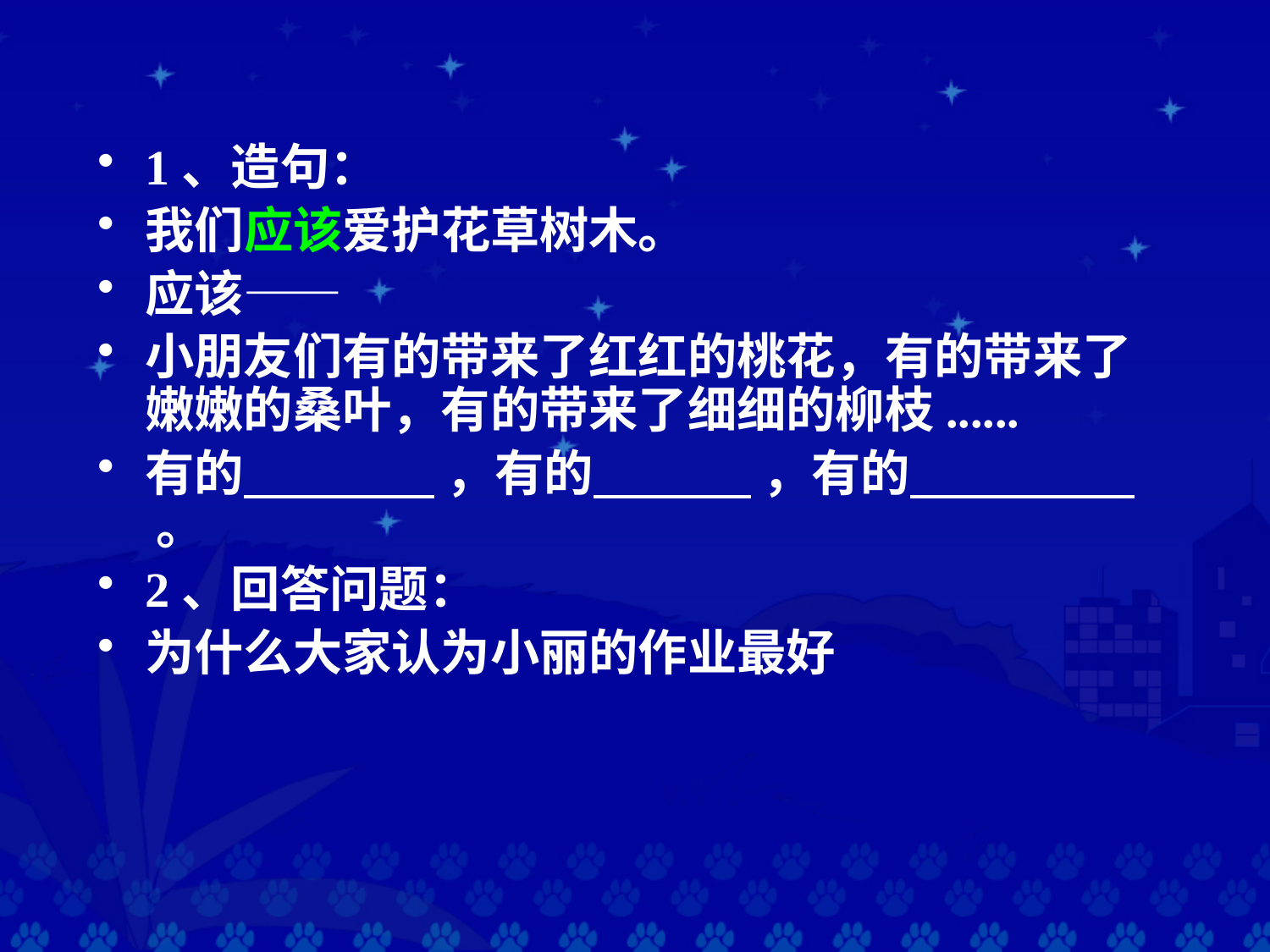

1、造句：
我们应该爱护花草树木。
应该——
小朋友们有的带来了红红的桃花，有的带来了嫩嫩的桑叶，有的带来了细细的柳枝......
有的                  ，有的               ，有的                     。
2、回答问题：
为什么大家认为小丽的作业最好